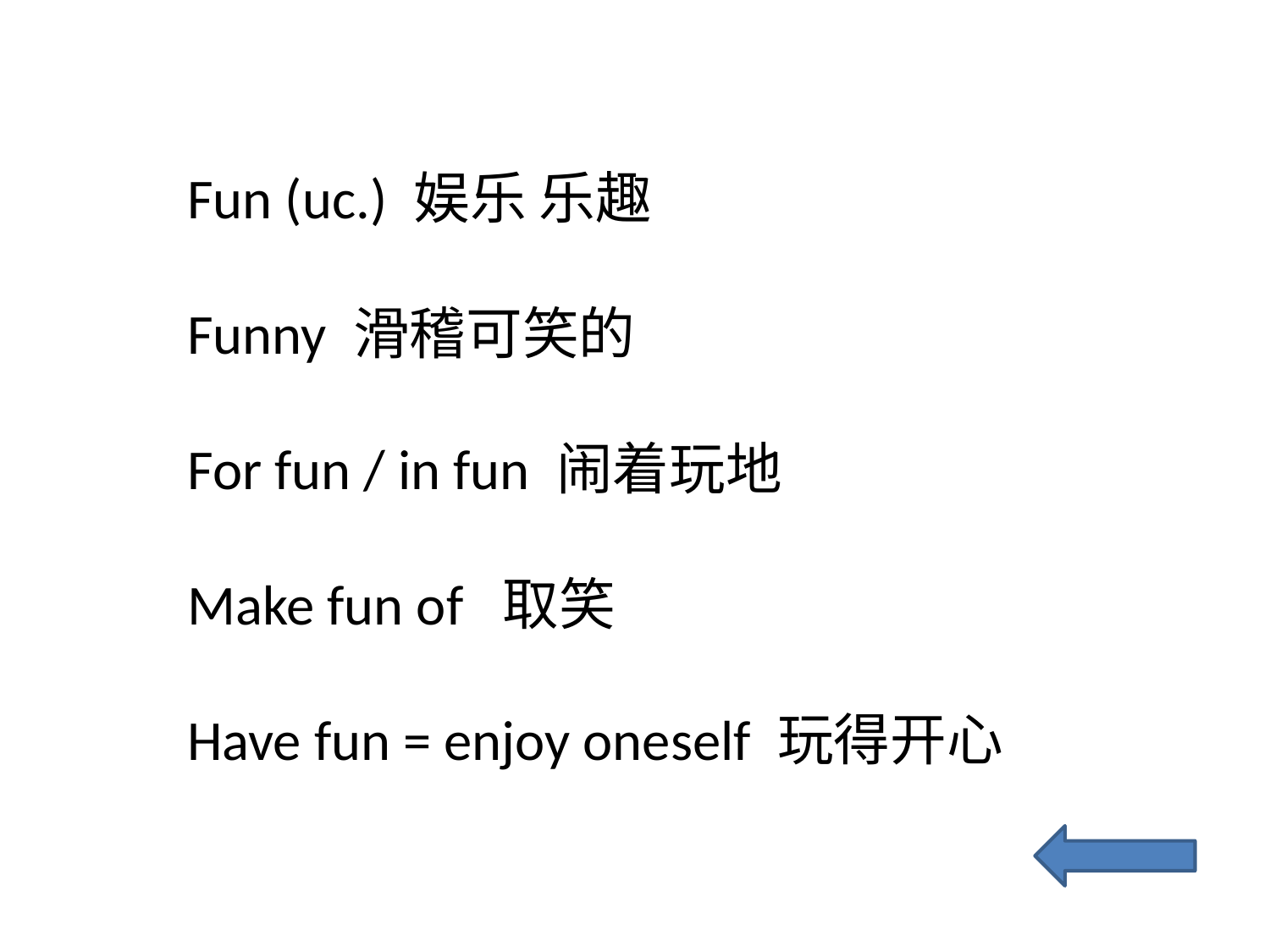

Fun (uc.) 娱乐 乐趣

Funny 滑稽可笑的

For fun / in fun 闹着玩地

Make fun of  取笑

Have fun = enjoy oneself 玩得开心